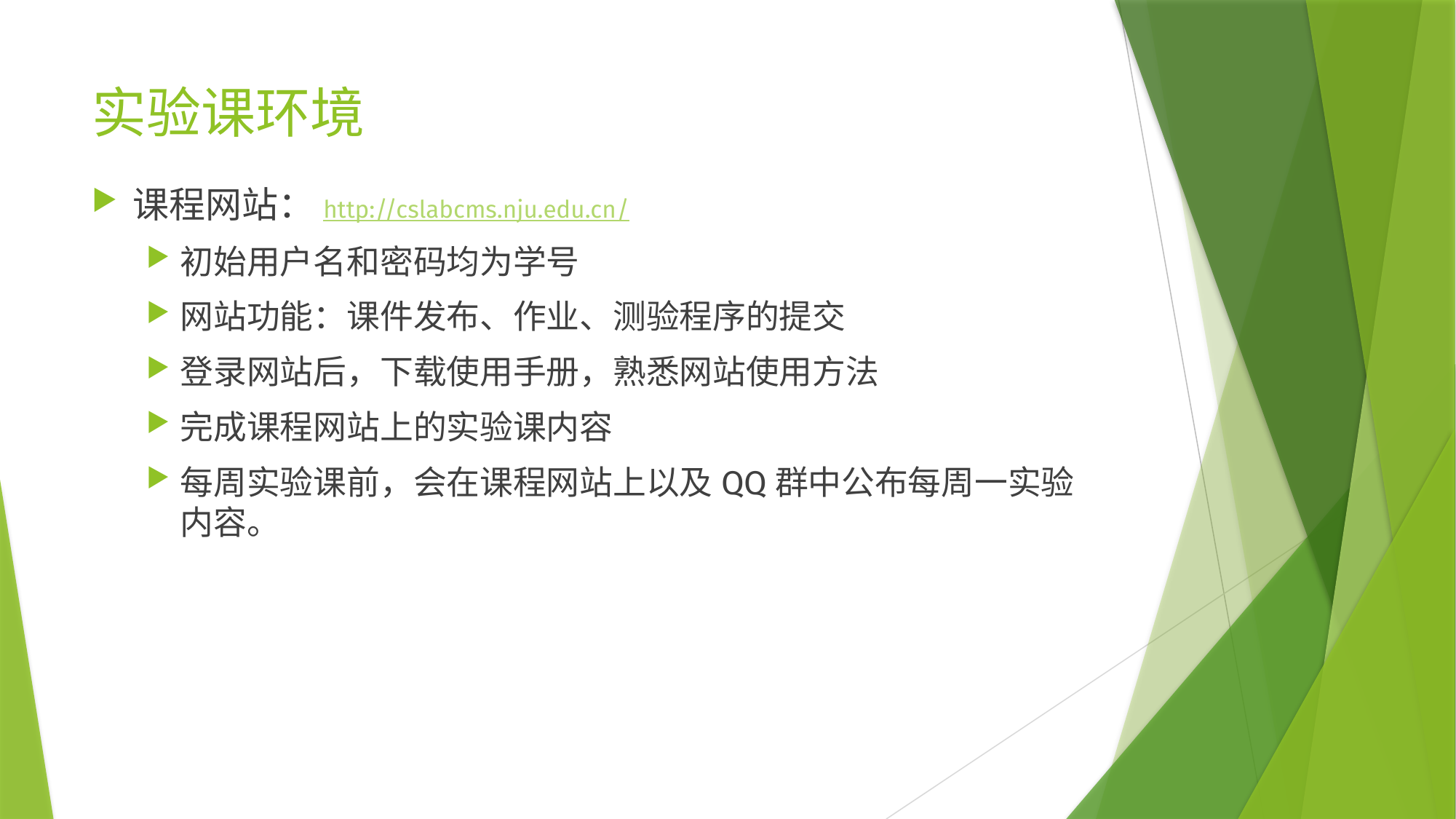

# 实验课环境
课程网站：http://cslabcms.nju.edu.cn/
初始用户名和密码均为学号
网站功能：课件发布、作业、测验程序的提交
登录网站后，下载使用手册，熟悉网站使用方法
完成课程网站上的实验课内容
每周实验课前，会在课程网站上以及QQ群中公布每周一实验内容。